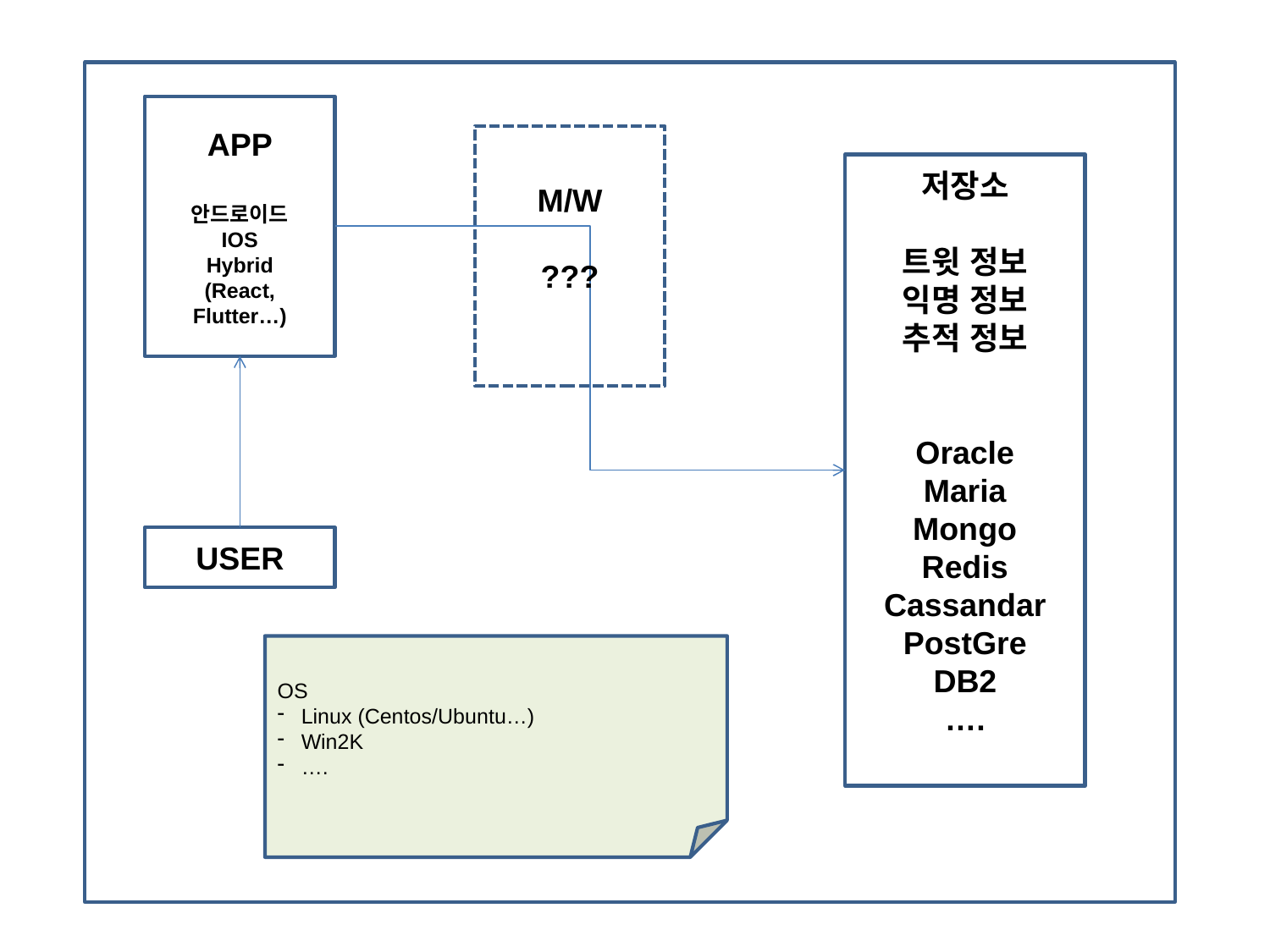

APP

안드로이드
IOS
Hybrid
(React, Flutter…)
M/W

???

저장소

트윗 정보
익명 정보
추적 정보

Oracle
Maria
Mongo
Redis
Cassandar
PostGre
DB2
….

USER
OS
Linux (Centos/Ubuntu…)
Win2K
….